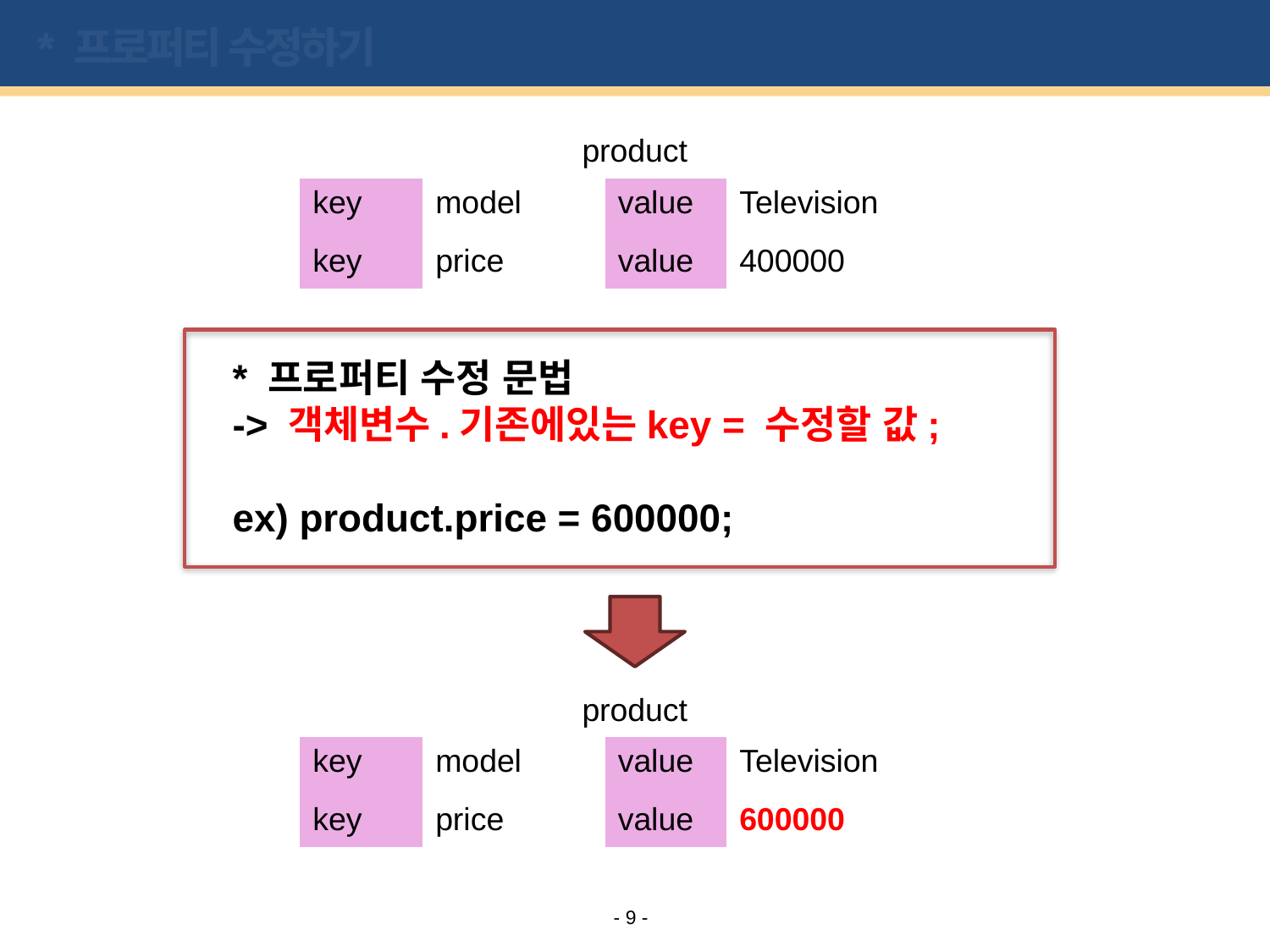

# * 프로퍼티 수정하기
| product |  |  |  |
| --- | --- | --- | --- |
| key | model | value | Television |
| key | price | value | 400000 |

* 프로퍼티 수정 문법
-> 객체변수.기존에있는key = 수정할 값;

ex) product.price = 600000;

| product |  |  |  |
| --- | --- | --- | --- |
| key | model | value | Television |
| key | price | value | 600000 |